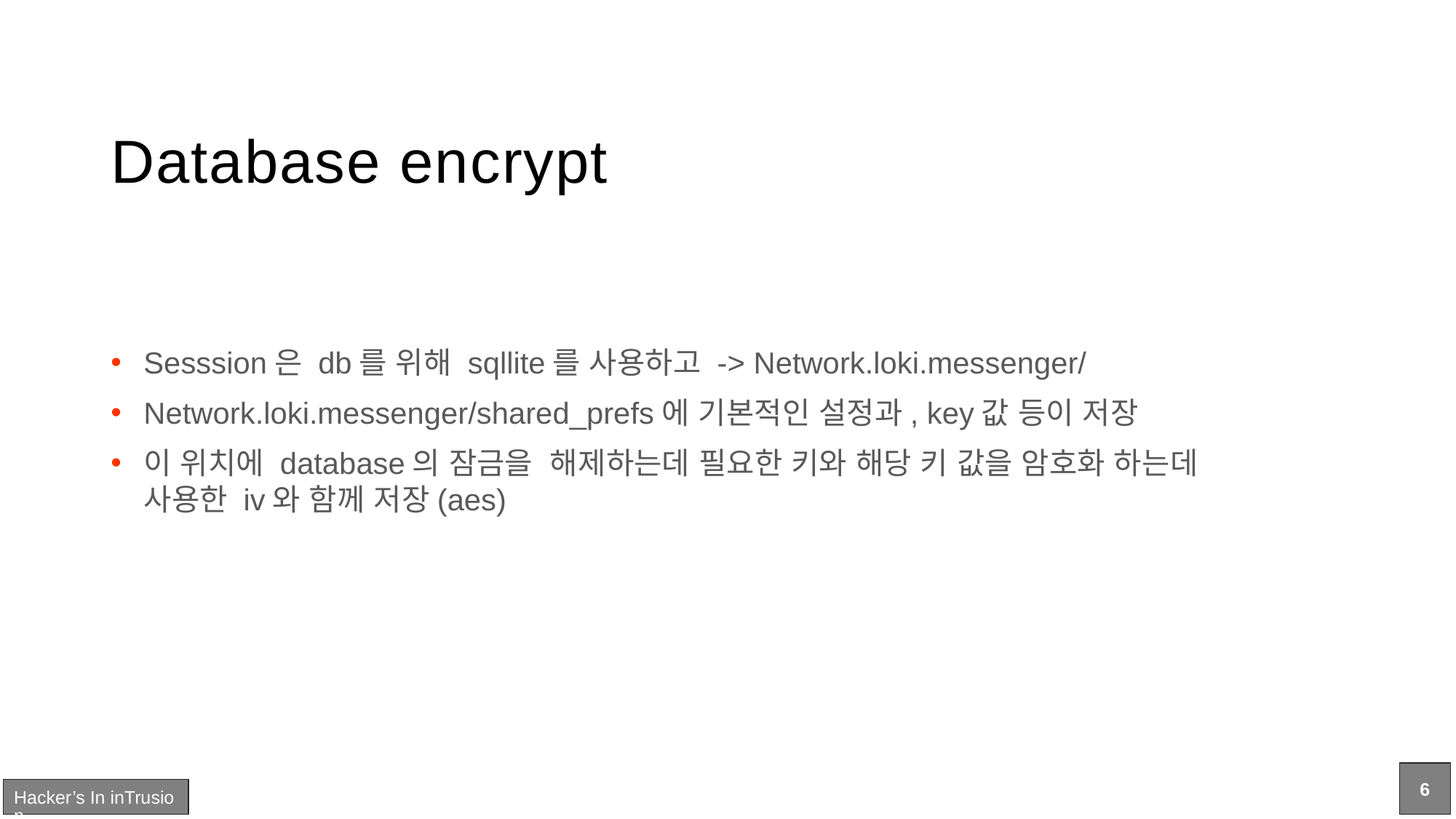

# Database encrypt
Sesssion은 db를 위해 sqllite를 사용하고 -> Network.loki.messenger/
Network.loki.messenger/shared_prefs에 기본적인 설정과, key값 등이 저장
이 위치에 database의 잠금을  해제하는데 필요한 키와 해당 키 값을 암호화 하는데 사용한 iv와 함께 저장(aes)

6
Hacker’s In inTrusion